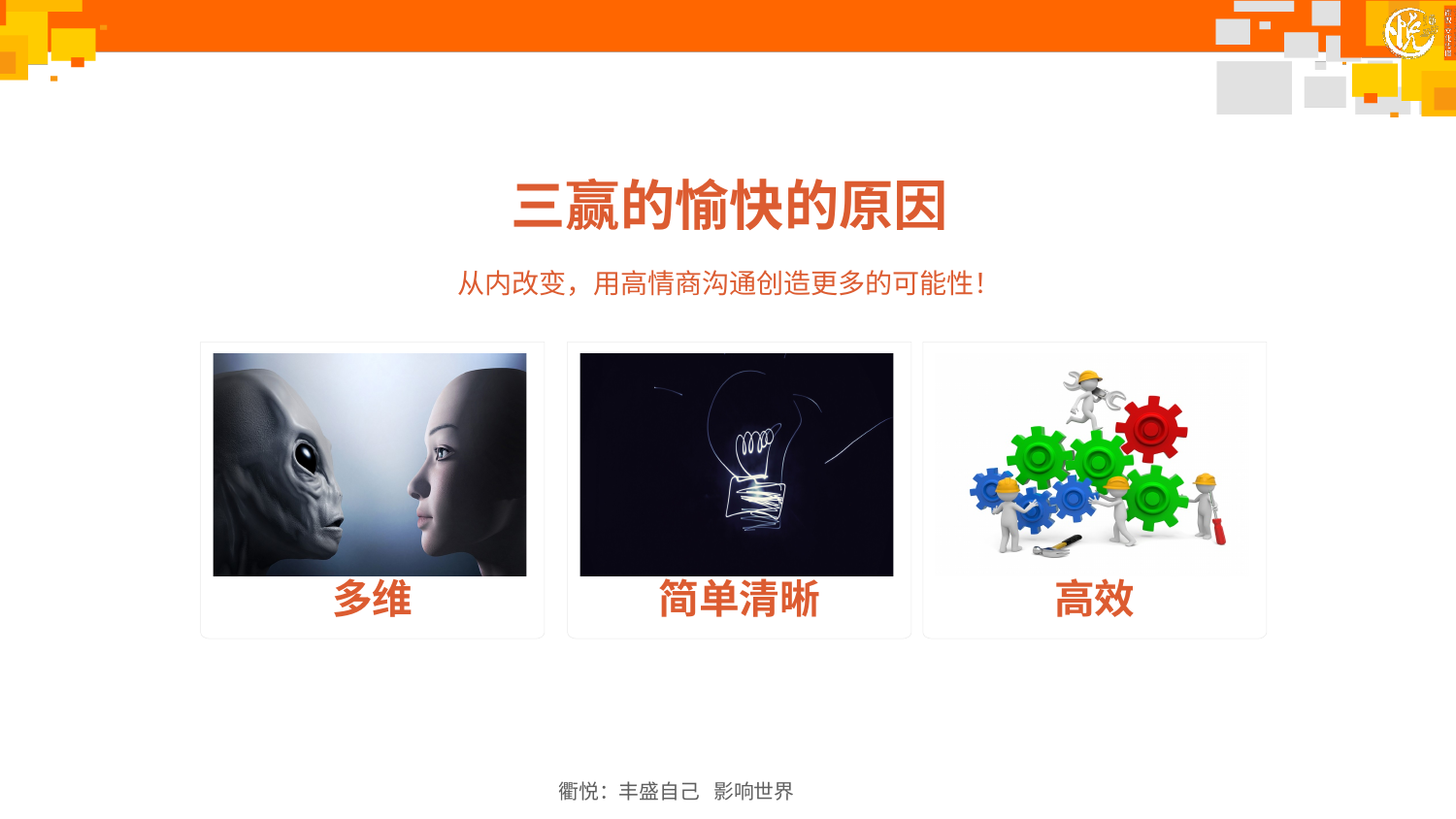

三赢的愉快的原因
从内改变，用高情商沟通创造更多的可能性！
多维
简单清晰
高效